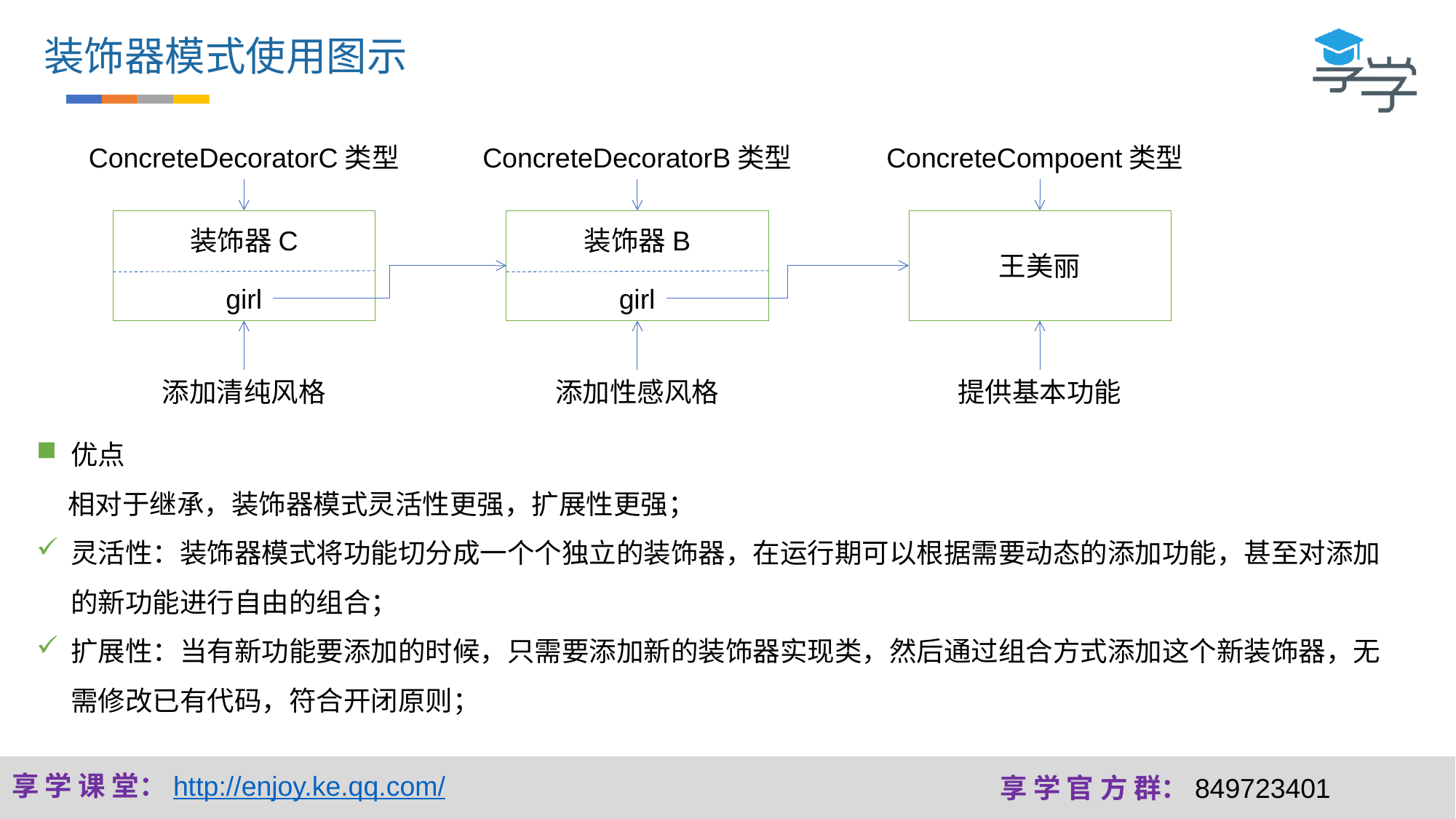

装饰器模式使用图示

ConcreteDecoratorC类型
ConcreteDecoratorB类型
ConcreteCompoent类型

装饰器C
装饰器B
王美丽
girl
girl
添加清纯风格
添加性感风格
提供基本功能
优点
    相对于继承，装饰器模式灵活性更强，扩展性更强；
灵活性：装饰器模式将功能切分成一个个独立的装饰器，在运行期可以根据需要动态的添加功能，甚至对添加的新功能进行自由的组合；
扩展性：当有新功能要添加的时候，只需要添加新的装饰器实现类，然后通过组合方式添加这个新装饰器，无需修改已有代码，符合开闭原则；